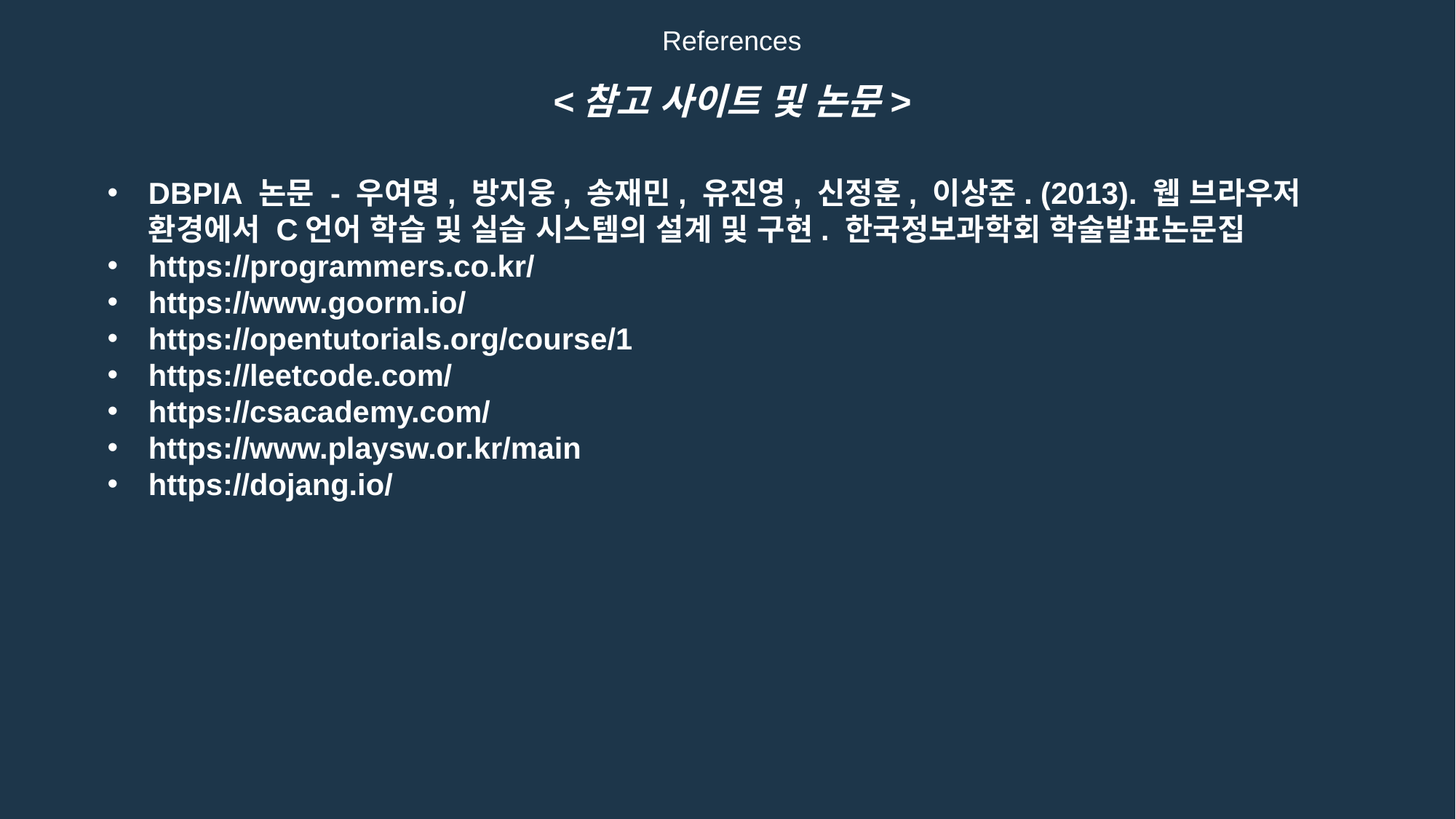

References
<참고 사이트 및 논문>
DBPIA 논문 - 우여명, 방지웅, 송재민, 유진영, 신정훈, 이상준. (2013). 웹 브라우저 환경에서 C언어 학습 및 실습 시스템의 설계 및 구현. 한국정보과학회 학술발표논문집
https://programmers.co.kr/
https://www.goorm.io/
https://opentutorials.org/course/1
https://leetcode.com/
https://csacademy.com/
https://www.playsw.or.kr/main
https://dojang.io/